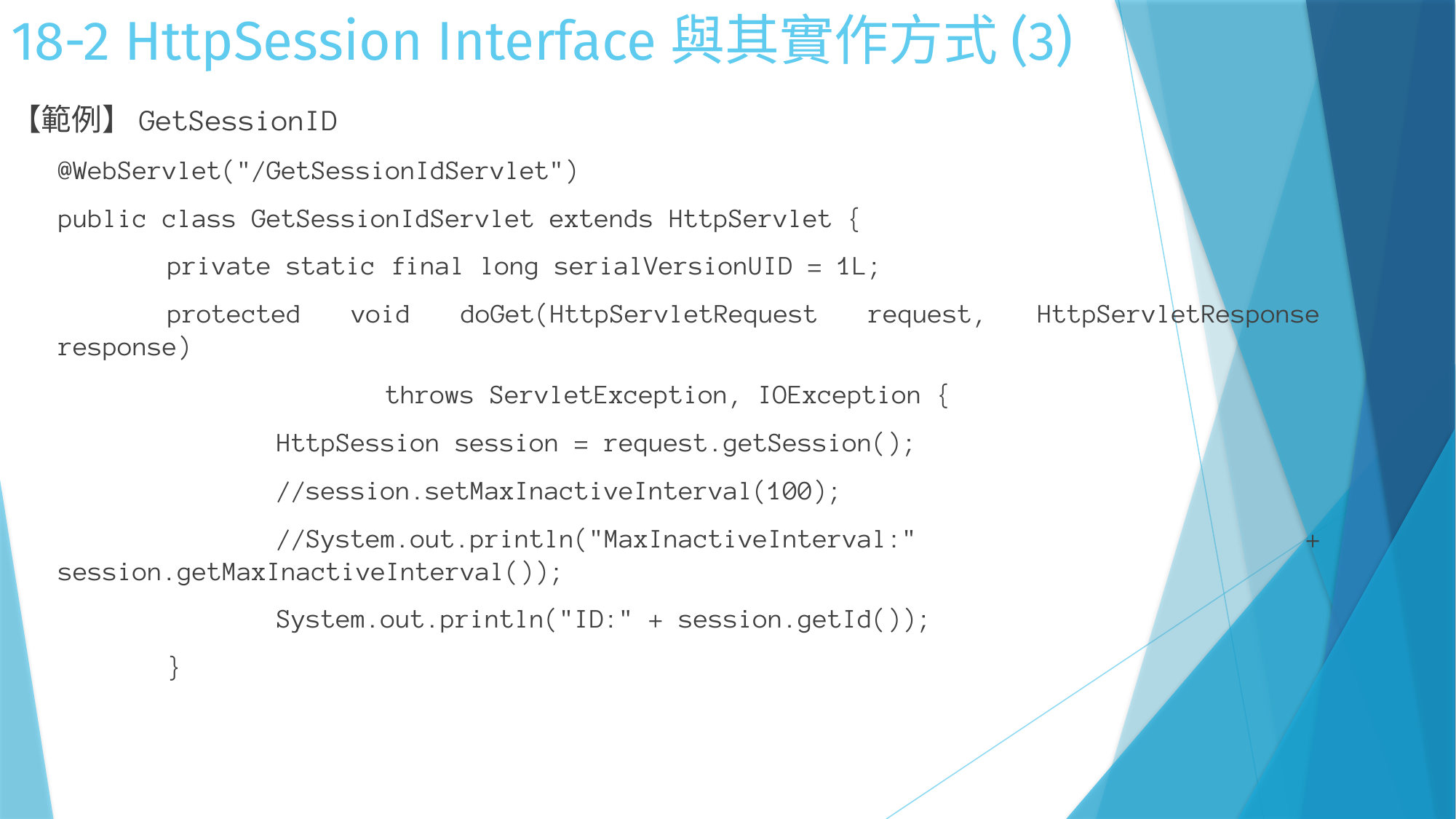

# 18-2 HttpSession Interface與其實作方式(3)
【範例】GetSessionID
@WebServlet("/GetSessionIdServlet")
public class GetSessionIdServlet extends HttpServlet {
	private static final long serialVersionUID = 1L;
	protected void doGet(HttpServletRequest request, HttpServletResponse response)
			throws ServletException, IOException {
		HttpSession session = request.getSession();
		//session.setMaxInactiveInterval(100);
		//System.out.println("MaxInactiveInterval:" + session.getMaxInactiveInterval());
		System.out.println("ID:" + session.getId());
	}